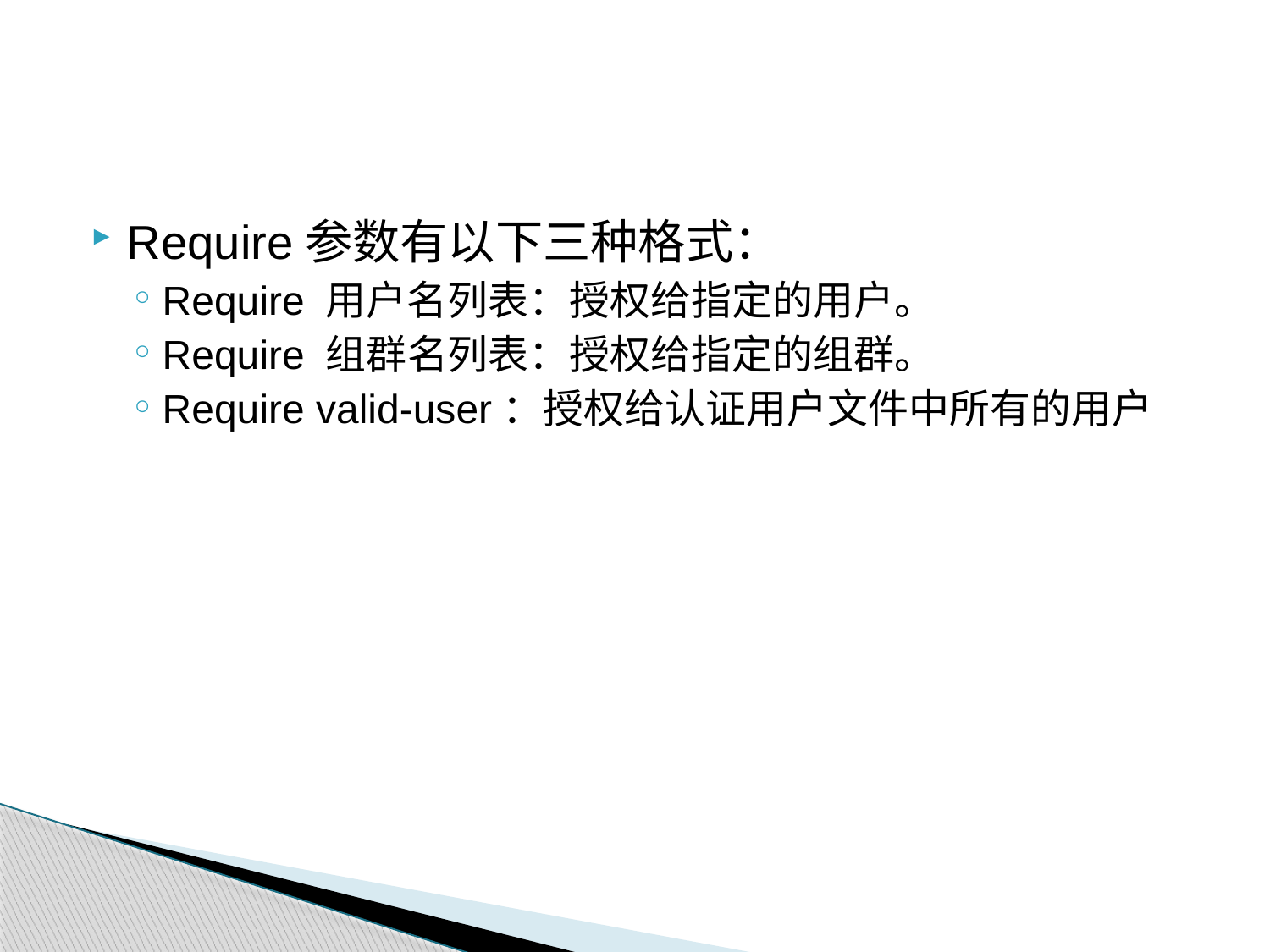

Require参数有以下三种格式：
Require 用户名列表：授权给指定的用户。
Require 组群名列表：授权给指定的组群。
Require valid-user：授权给认证用户文件中所有的用户